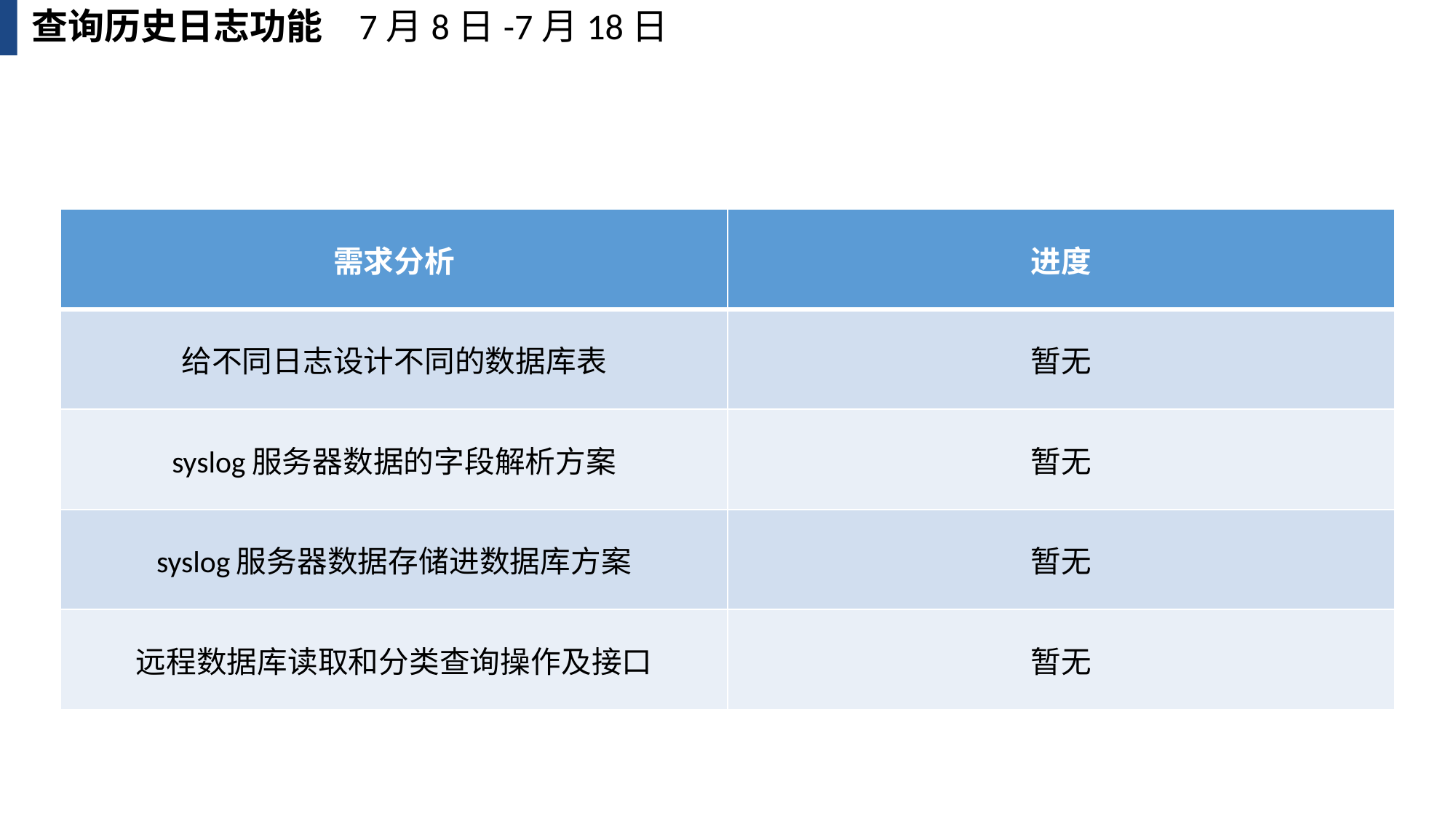

查询历史日志功能	7月8日-7月18日
| 需求分析 | 进度 |
| --- | --- |
| 给不同日志设计不同的数据库表 | 暂无 |
| syslog服务器数据的字段解析方案 | 暂无 |
| syslog服务器数据存储进数据库方案 | 暂无 |
| 远程数据库读取和分类查询操作及接口 | 暂无 |